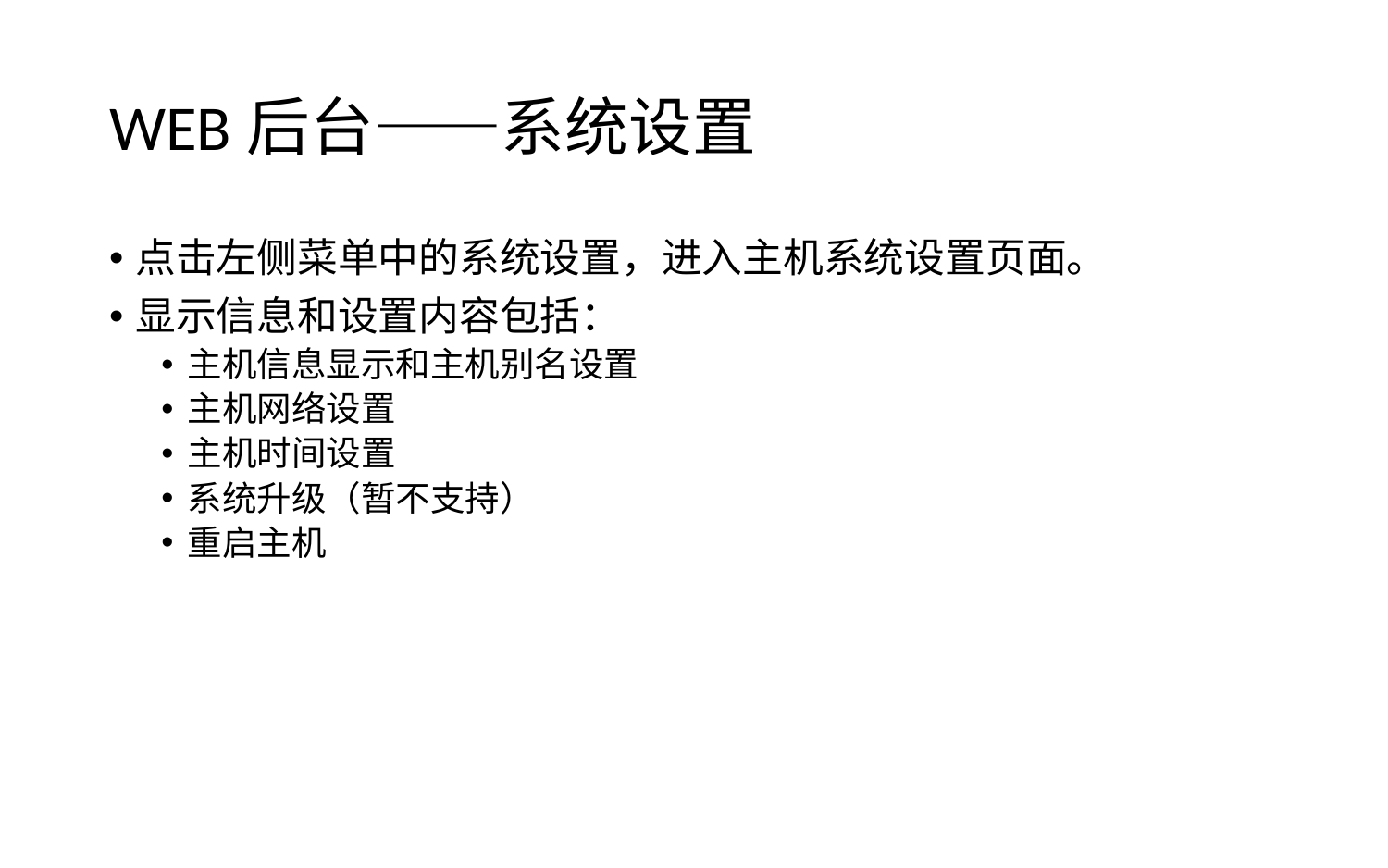

# WEB后台——系统设置
点击左侧菜单中的系统设置，进入主机系统设置页面。
显示信息和设置内容包括：
主机信息显示和主机别名设置
主机网络设置
主机时间设置
系统升级（暂不支持）
重启主机